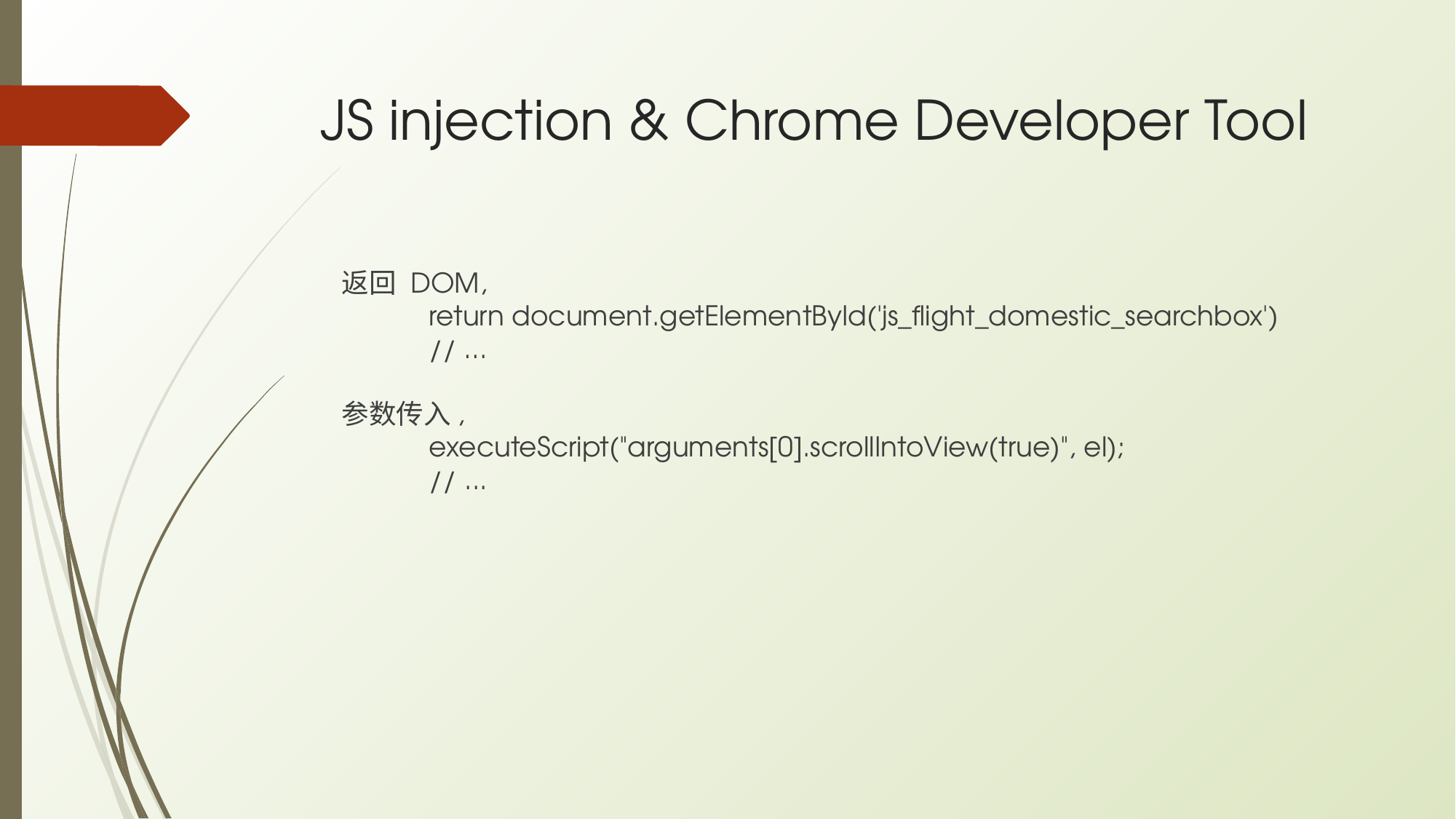

# JS injection & Chrome Developer Tool
  返回 DOM,
	return document.getElementById('js_flight_domestic_searchbox')
	// …

  参数传入,
	executeScript("arguments[0].scrollIntoView(true)", el);
	// ...